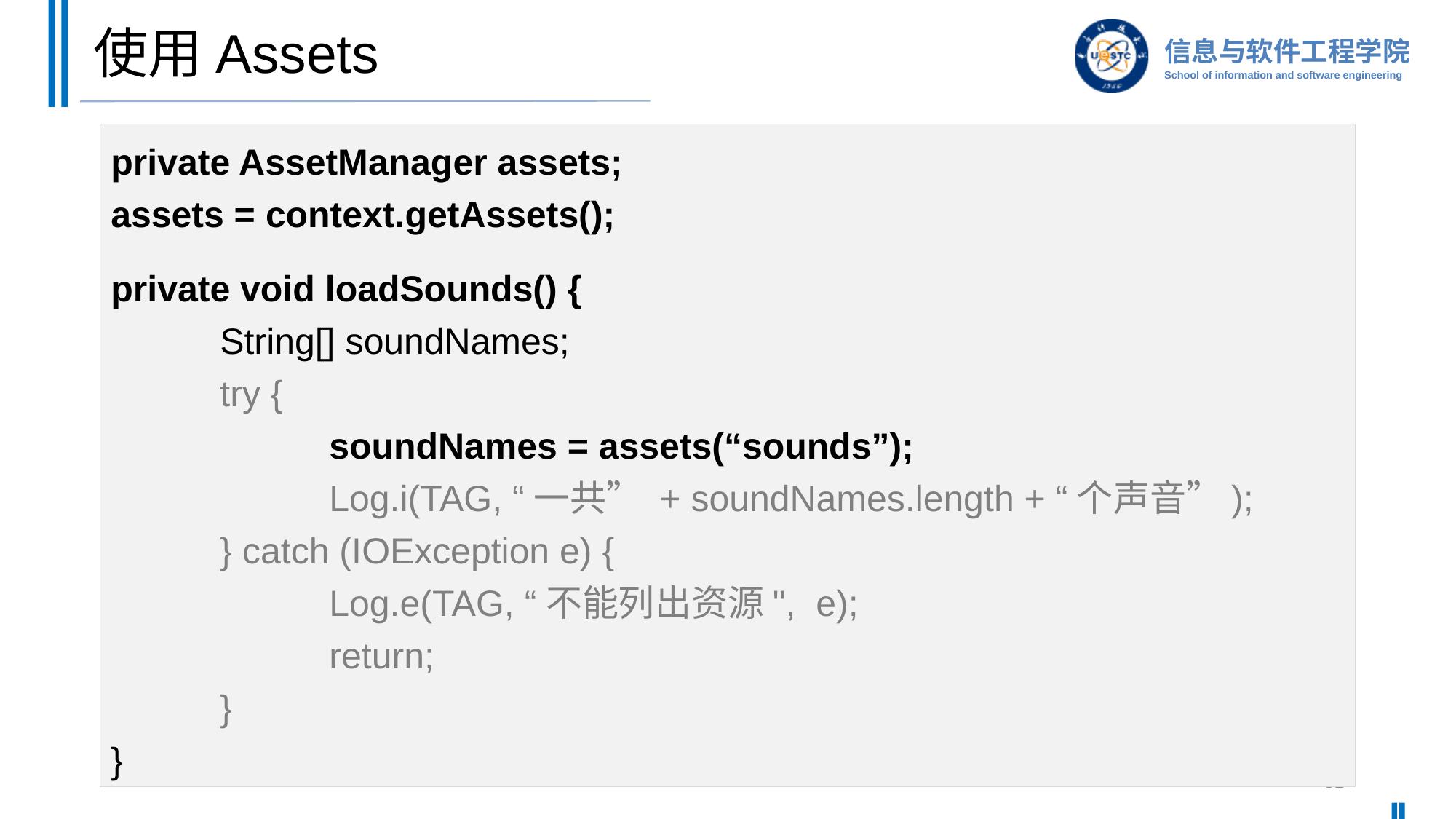

# 使用Assets
private AssetManager assets;
assets = context.getAssets();

private void loadSounds() {
	String[] soundNames;
	try {
		soundNames = assets(“sounds”);
		Log.i(TAG, “一共” + soundNames.length + “个声音”);
	} catch (IOException e) {
		Log.e(TAG, “不能列出资源",  e);
		return;
	}
}
81